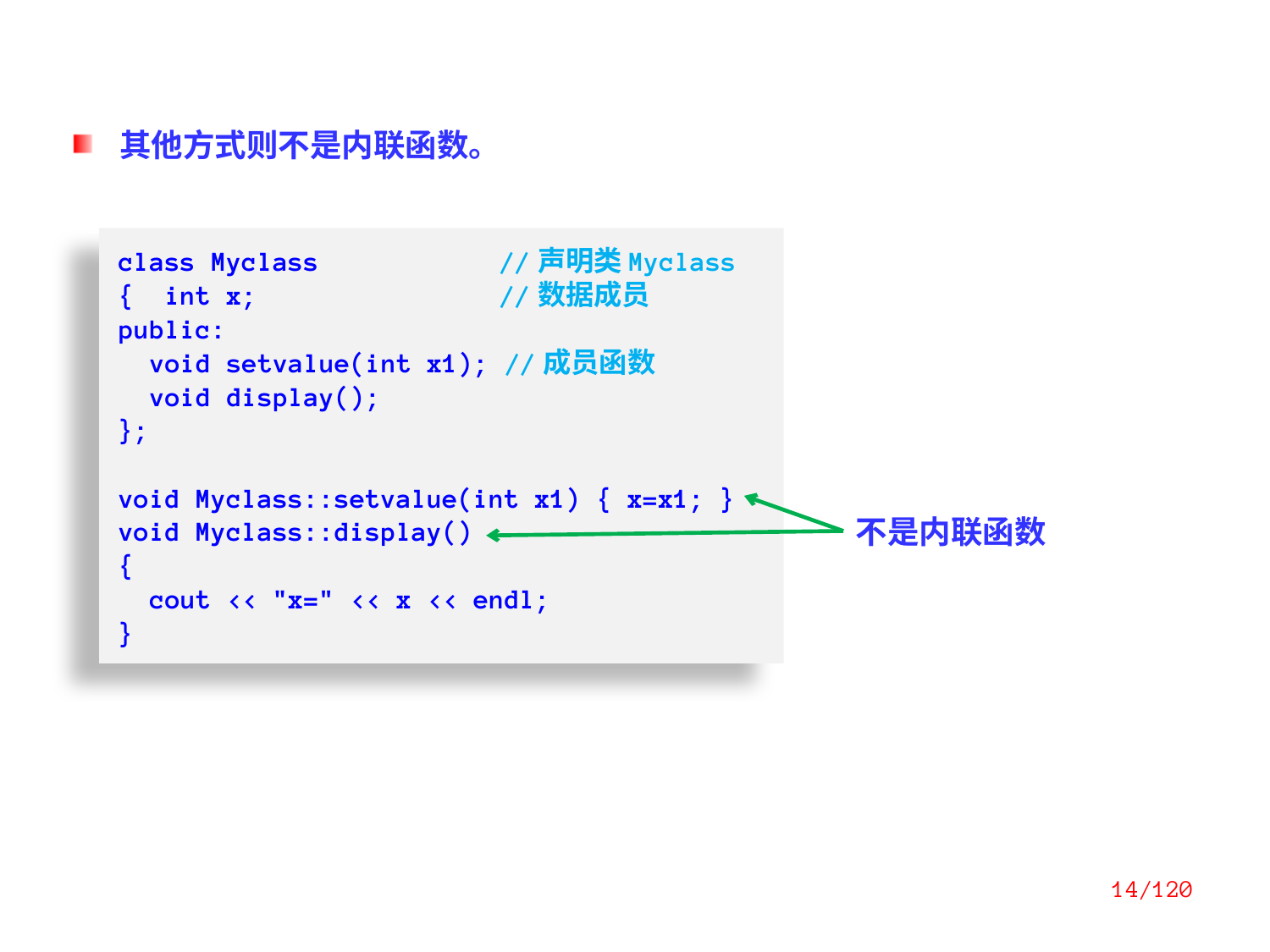

其他方式则不是内联函数。
class Myclass  		//声明类Myclass
{  int x;		//数据成员
public:
  void setvalue(int x1); //成员函数
  void display();
};
void Myclass::setvalue(int x1) { x=x1; }
void Myclass::display()
{
  cout << "x=" << x << endl;
}
不是内联函数
14/120